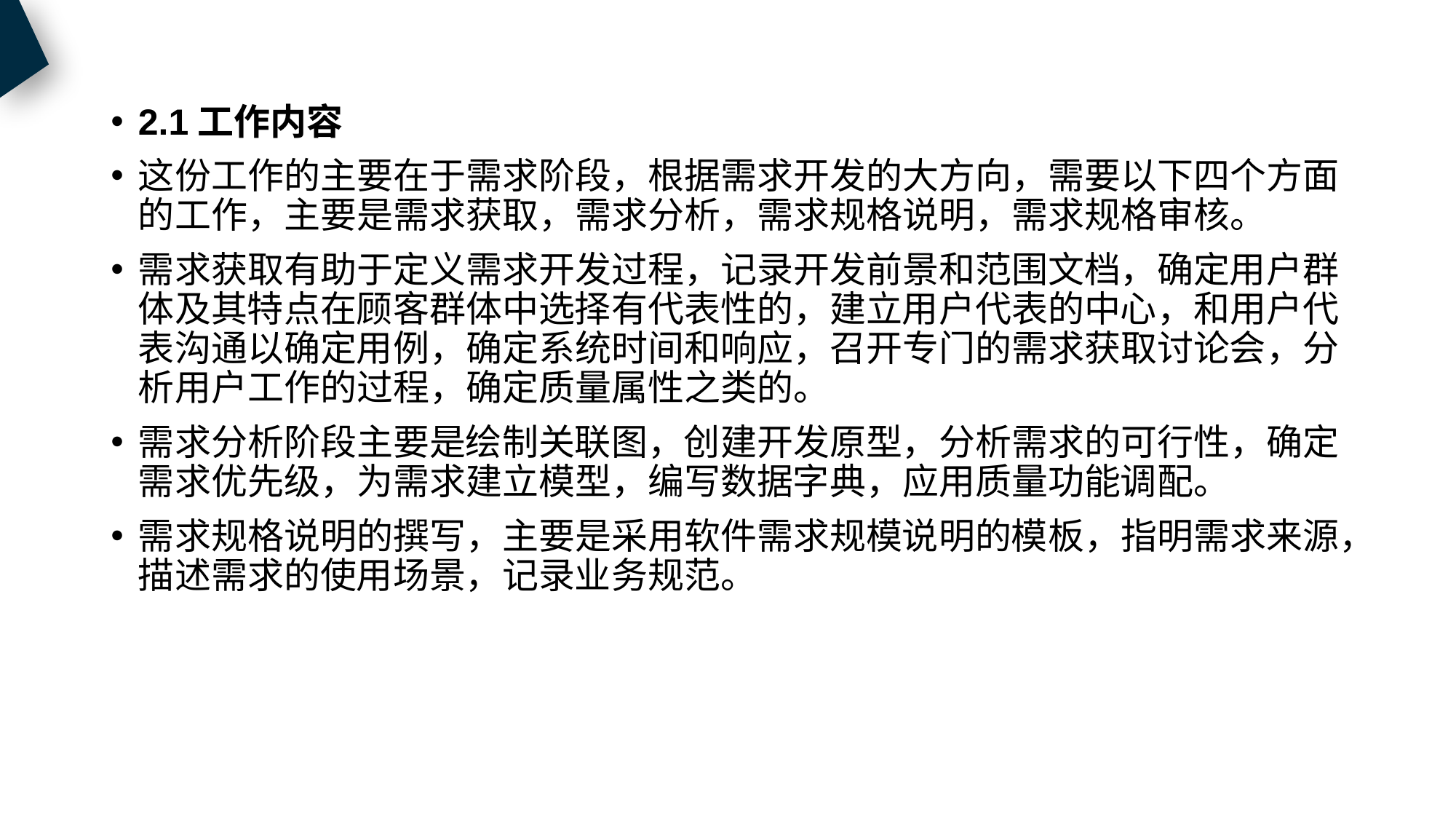

2.1工作内容
这份工作的主要在于需求阶段，根据需求开发的大方向，需要以下四个方面的工作，主要是需求获取，需求分析，需求规格说明，需求规格审核。
需求获取有助于定义需求开发过程，记录开发前景和范围文档，确定用户群体及其特点在顾客群体中选择有代表性的，建立用户代表的中心，和用户代表沟通以确定用例，确定系统时间和响应，召开专门的需求获取讨论会，分析用户工作的过程，确定质量属性之类的。
需求分析阶段主要是绘制关联图，创建开发原型，分析需求的可行性，确定需求优先级，为需求建立模型，编写数据字典，应用质量功能调配。
需求规格说明的撰写，主要是采用软件需求规模说明的模板，指明需求来源，描述需求的使用场景，记录业务规范。